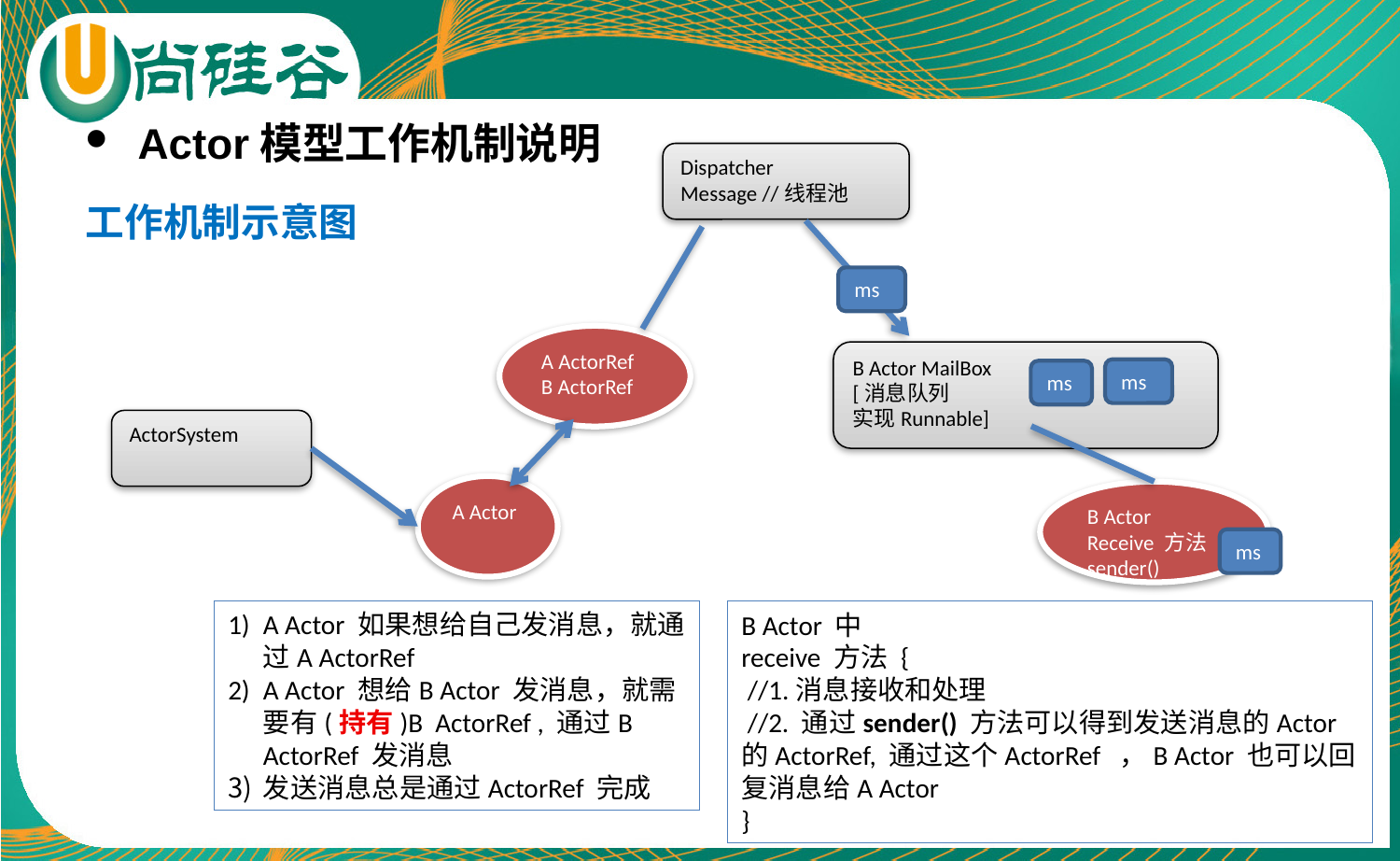

Actor模型工作机制说明
Dispatcher
Message //线程池
工作机制示意图

ms
A ActorRef
B ActorRef
B Actor MailBox
[消息队列
实现Runnable]
ms
ms
ActorSystem
A Actor
B Actor
Receive 方法
sender()
ms
A Actor 如果想给自己发消息，就通过A ActorRef
A Actor 想给B Actor 发消息，就需要有(持有)B  ActorRef , 通过B ActorRef 发消息
发送消息总是通过ActorRef 完成
B Actor 中
receive 方法 {
 //1.消息接收和处理
 //2. 通过sender() 方法可以得到发送消息的Actor的ActorRef, 通过这个ActorRef  ，B Actor 也可以回复消息给A Actor
}